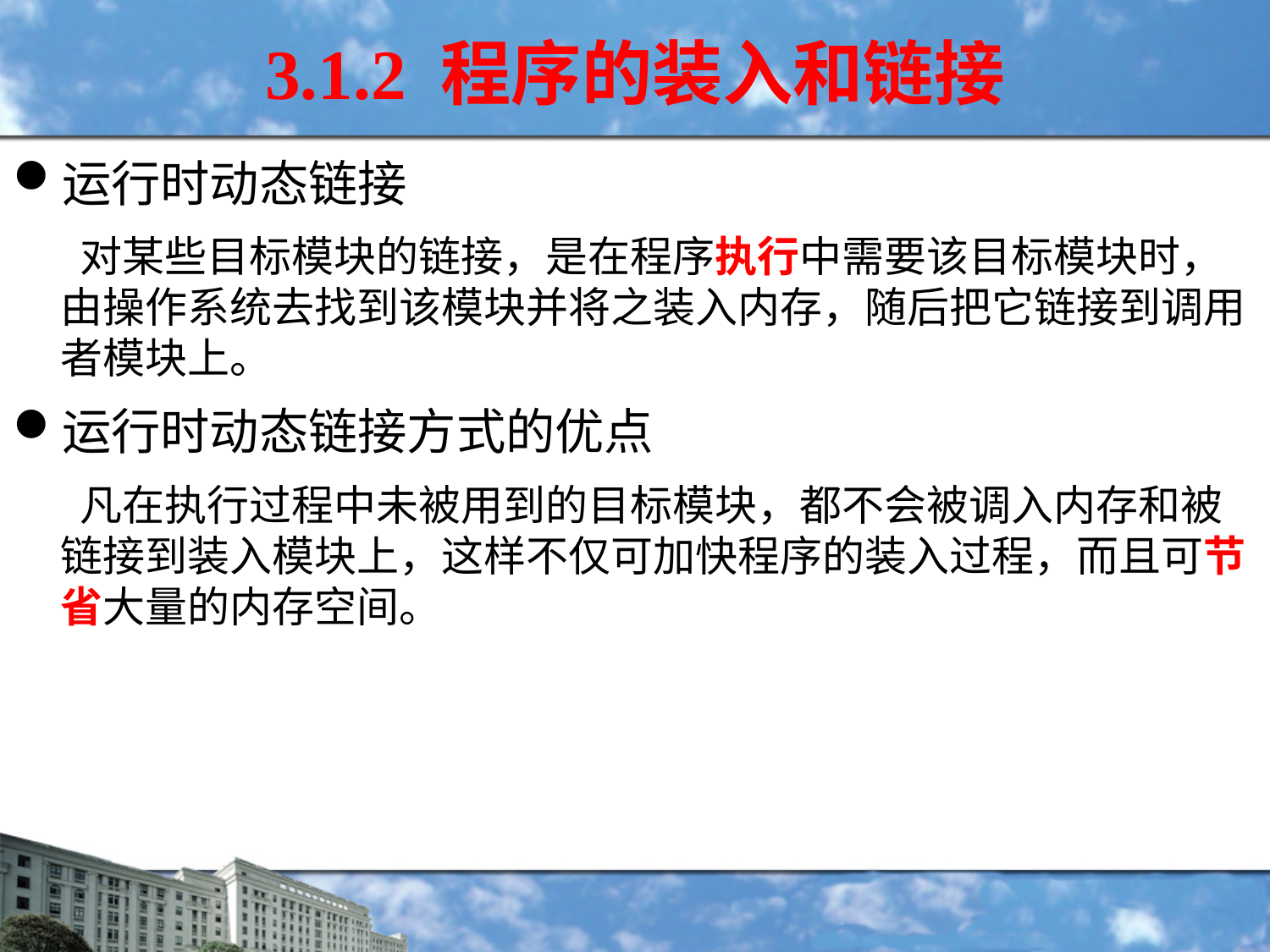

3.1.2 程序的装入和链接
运行时动态链接
      对某些目标模块的链接，是在程序执行中需要该目标模块时，由操作系统去找到该模块并将之装入内存，随后把它链接到调用者模块上。
运行时动态链接方式的优点
      凡在执行过程中未被用到的目标模块，都不会被调入内存和被链接到装入模块上，这样不仅可加快程序的装入过程，而且可节省大量的内存空间。